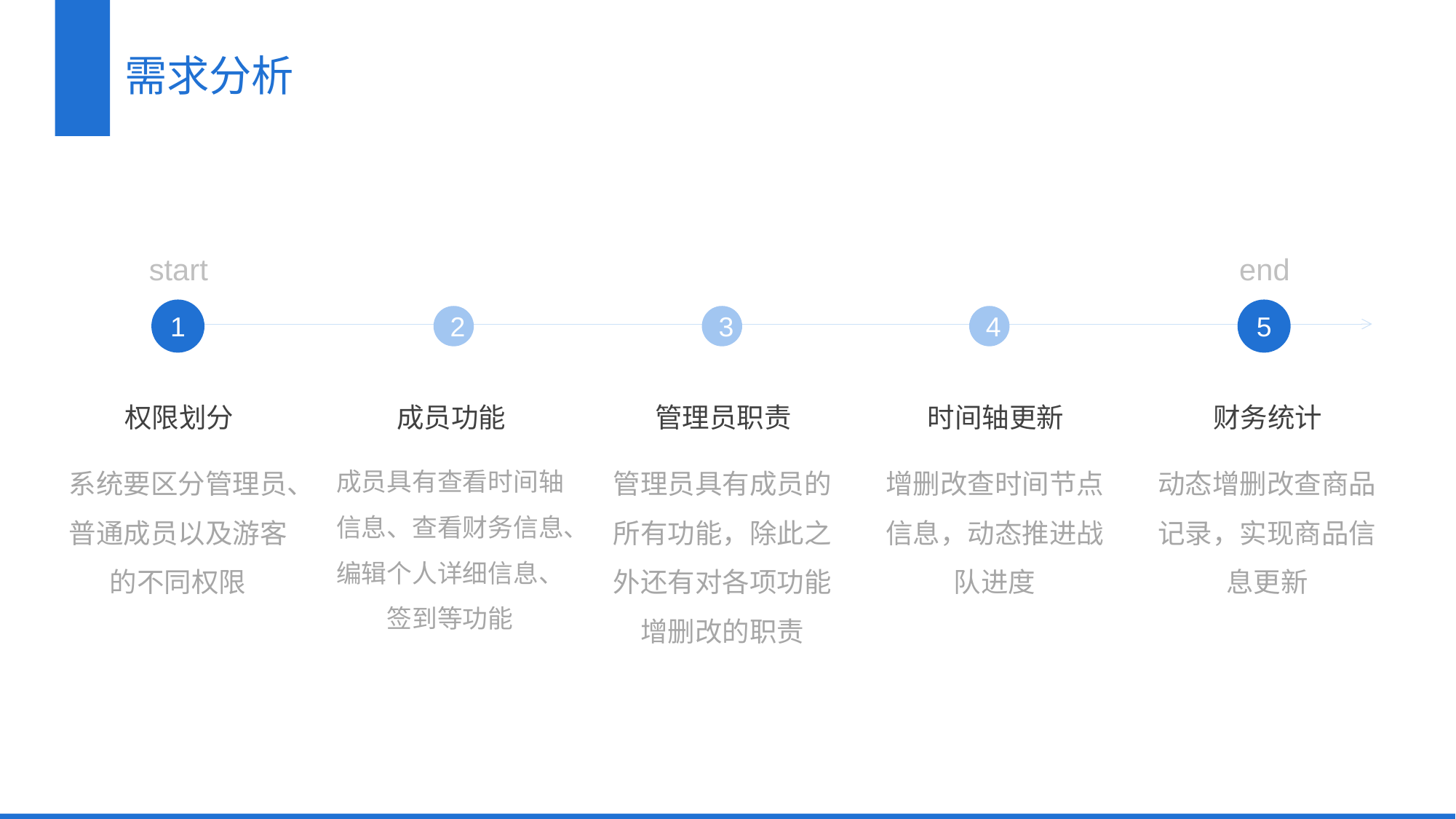

需求分析
start
end
1
5
2
3
4
权限划分
成员功能
管理员职责
时间轴更新
财务统计
系统要区分管理员、普通成员以及游客的不同权限
成员具有查看时间轴信息、查看财务信息、编辑个人详细信息、签到等功能
管理员具有成员的所有功能，除此之外还有对各项功能增删改的职责
增删改查时间节点信息，动态推进战队进度
动态增删改查商品记录，实现商品信息更新